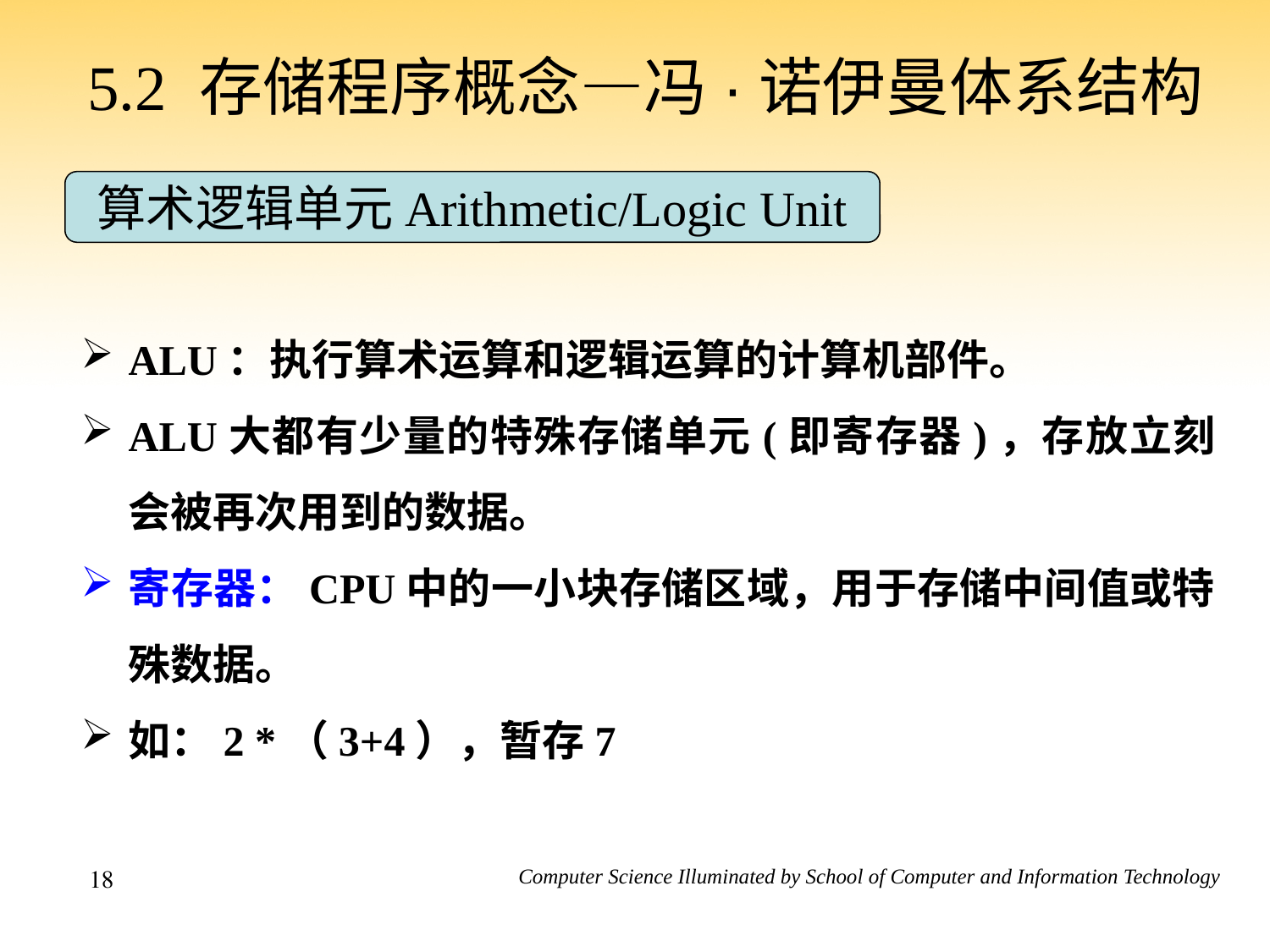

# 5.2 存储程序概念—冯·诺伊曼体系结构
算术逻辑单元Arithmetic/Logic Unit
ALU：执行算术运算和逻辑运算的计算机部件。
ALU大都有少量的特殊存储单元(即寄存器)，存放立刻会被再次用到的数据。
寄存器：CPU中的一小块存储区域，用于存储中间值或特殊数据。
如：2 *（3+4），暂存7
18